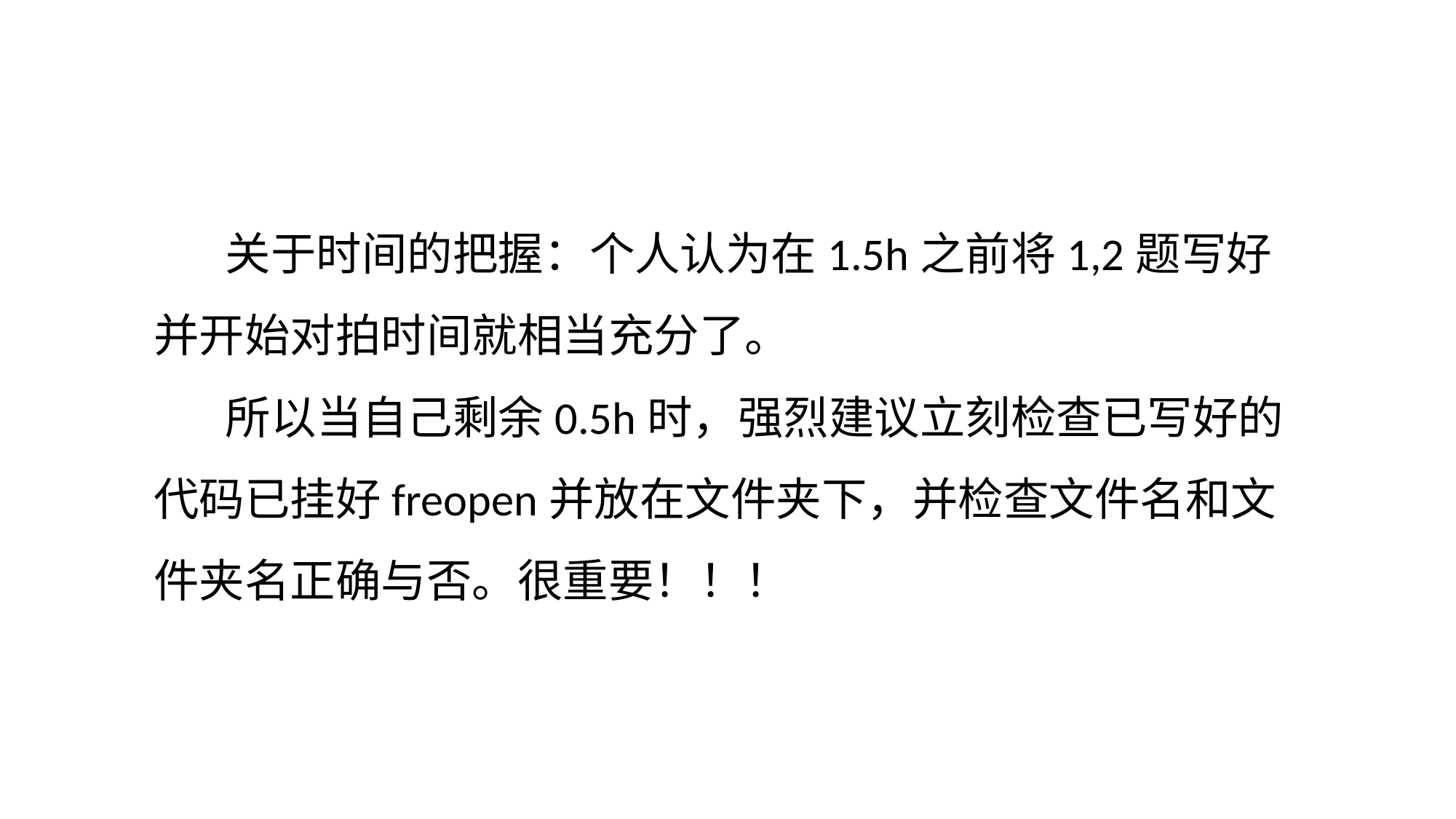

关于时间的把握：个人认为在1.5h之前将1,2题写好并开始对拍时间就相当充分了。
所以当自己剩余0.5h时，强烈建议立刻检查已写好的代码已挂好freopen并放在文件夹下，并检查文件名和文件夹名正确与否。很重要！！！